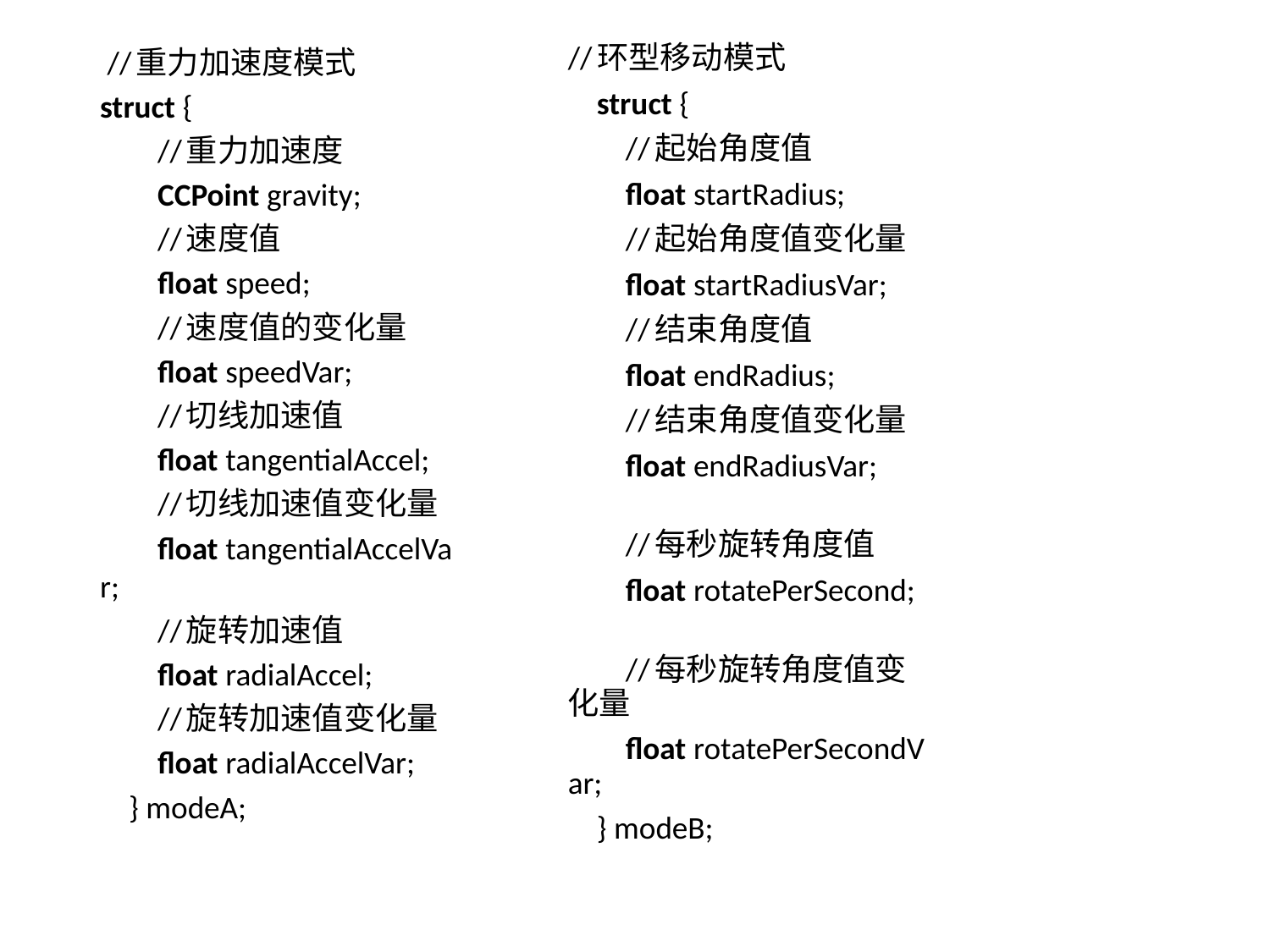

//重力加速度模式
struct {
        //重力加速度
        CCPoint gravity;
        //速度值
        float speed;
        //速度值的变化量
        float speedVar;
        //切线加速值
        float tangentialAccel;
        //切线加速值变化量
        float tangentialAccelVar;
        //旋转加速值
        float radialAccel;
        //旋转加速值变化量
        float radialAccelVar;
    } modeA;

//环型移动模式
    struct {
        //起始角度值
        float startRadius;
        //起始角度值变化量
        float startRadiusVar;
        //结束角度值
        float endRadius;
        //结束角度值变化量
        float endRadiusVar;
        //每秒旋转角度值
        float rotatePerSecond;
        //每秒旋转角度值变化量
        float rotatePerSecondVar;
    } modeB;